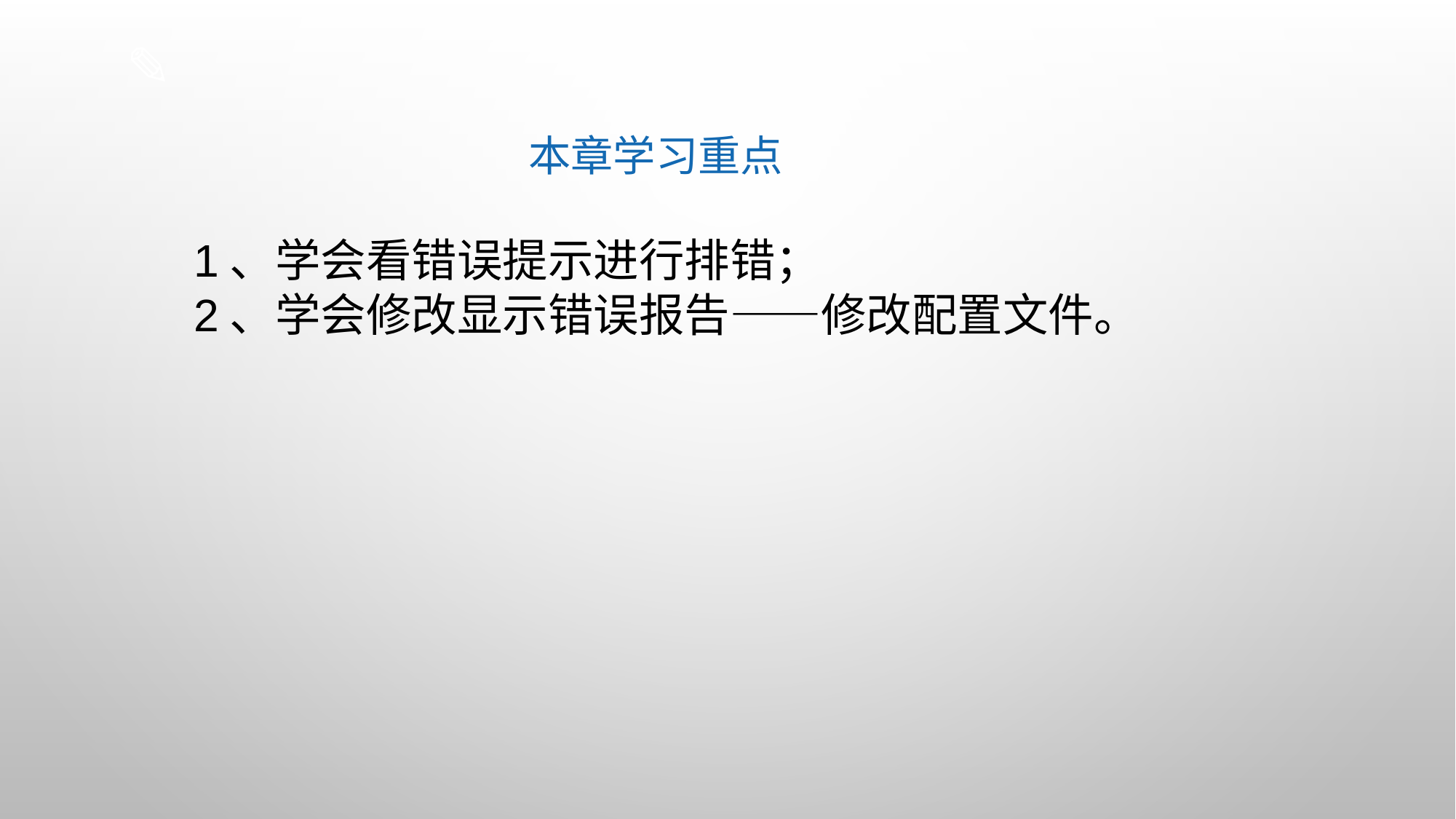

# 本章学习重点
1、学会看错误提示进行排错；
2、学会修改显示错误报告——修改配置文件。